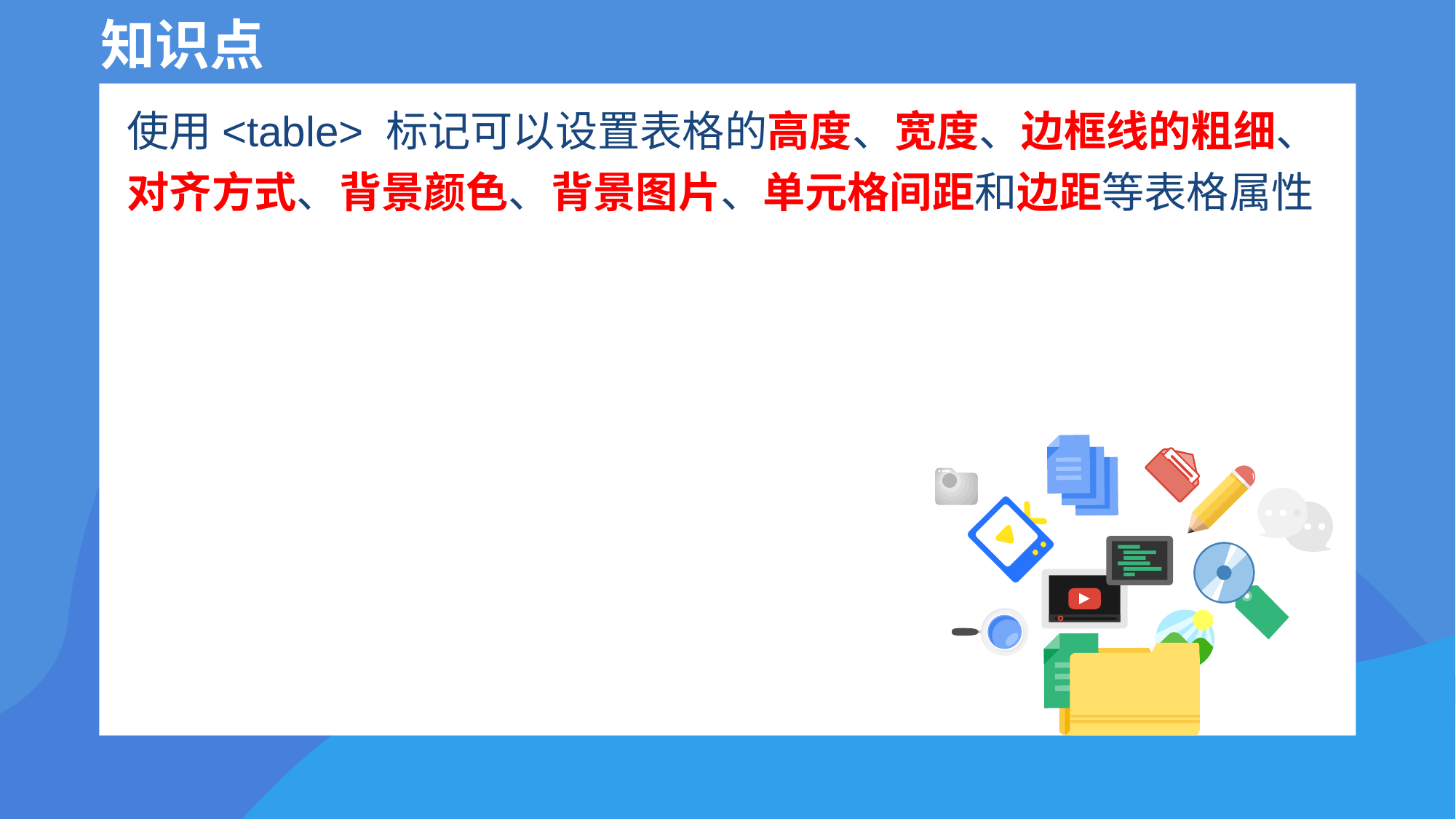

# 知识点
使用<table> 标记可以设置表格的高度、宽度、边框线的粗细、对齐方式、背景颜色、背景图片、单元格间距和边距等表格属性